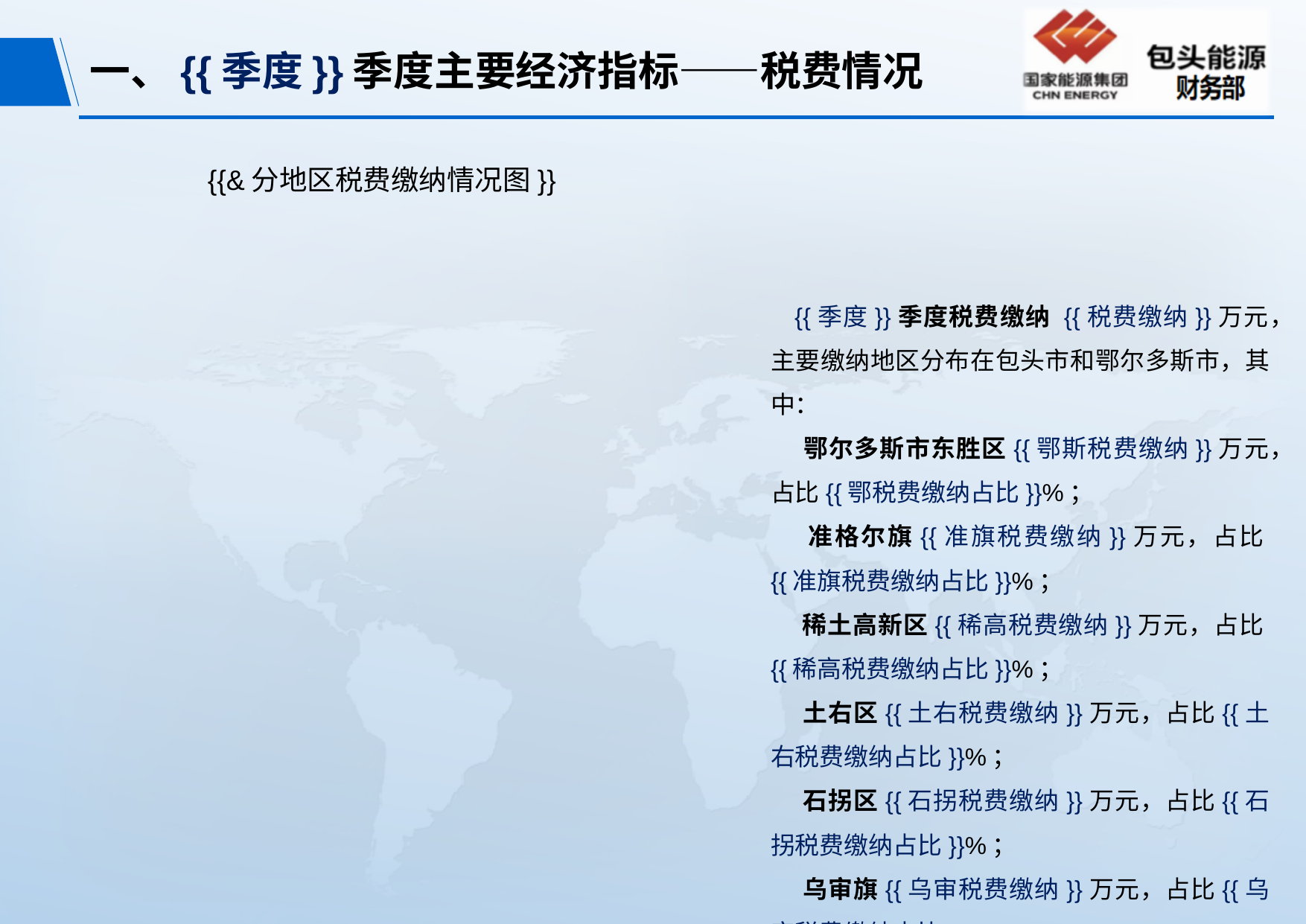

# 一、{{季度}}季度主要经济指标——税费情况
{{&分地区税费缴纳情况图}}
   {{季度}}季度税费缴纳 {{税费缴纳}}万元，主要缴纳地区分布在包头市和鄂尔多斯市，其中：
    鄂尔多斯市东胜区{{鄂斯税费缴纳}}万元，占比{{鄂税费缴纳占比}}%；
    准格尔旗{{准旗税费缴纳}}万元，占比{{准旗税费缴纳占比}}%；
    稀土高新区{{稀高税费缴纳}}万元，占比{{稀高税费缴纳占比}}%；
    土右区{{土右税费缴纳}}万元，占比{{土右税费缴纳占比}}%；
    石拐区{{石拐税费缴纳}}万元，占比{{石拐税费缴纳占比}}%；
    乌审旗{{乌审税费缴纳}}万元，占比{{乌审税费缴纳占比}}%。
28